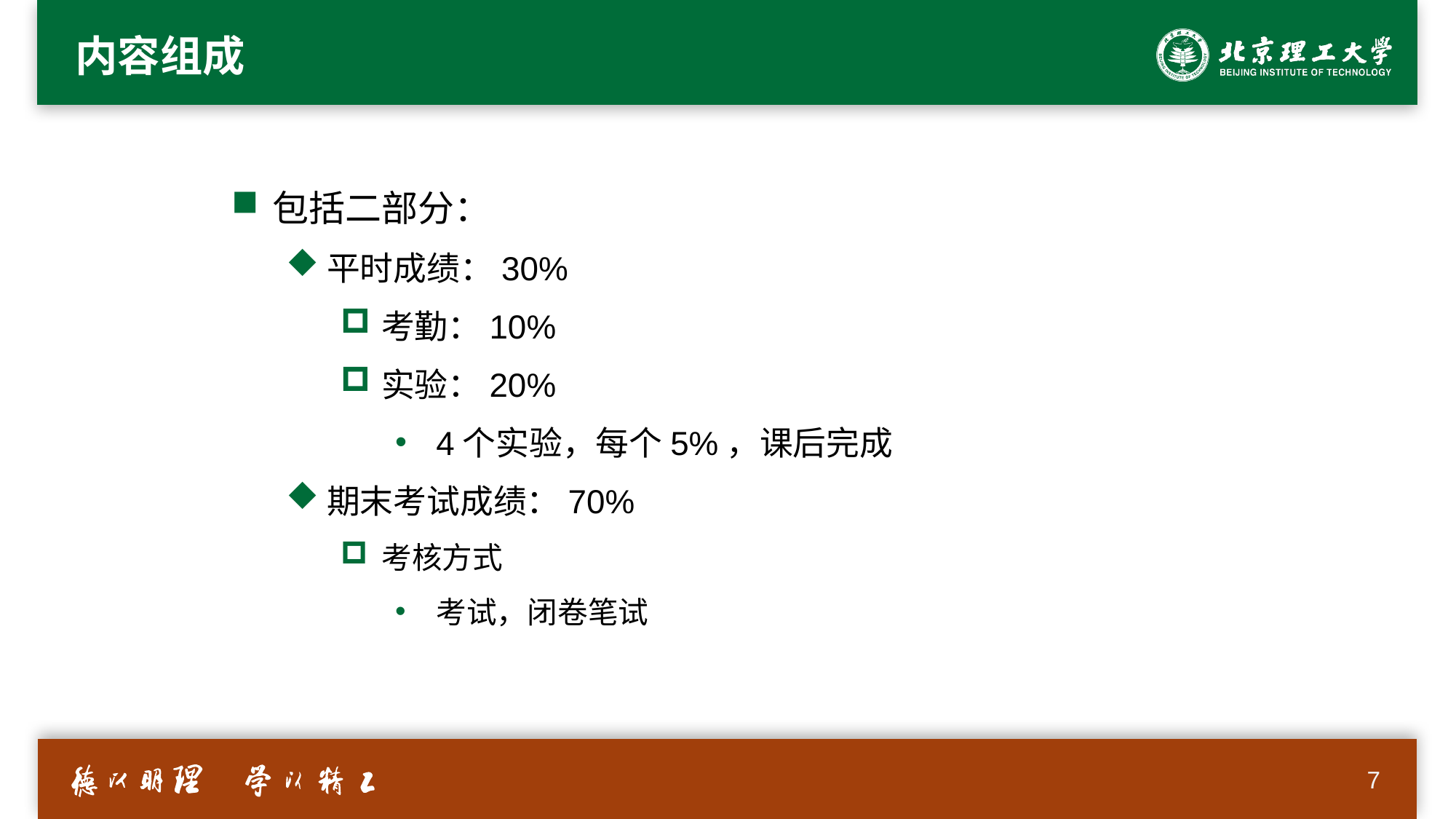

# 内容组成
包括二部分：
平时成绩：30%
考勤：10%
实验：20%
4个实验，每个5%，课后完成
期末考试成绩：70%
考核方式
考试，闭卷笔试